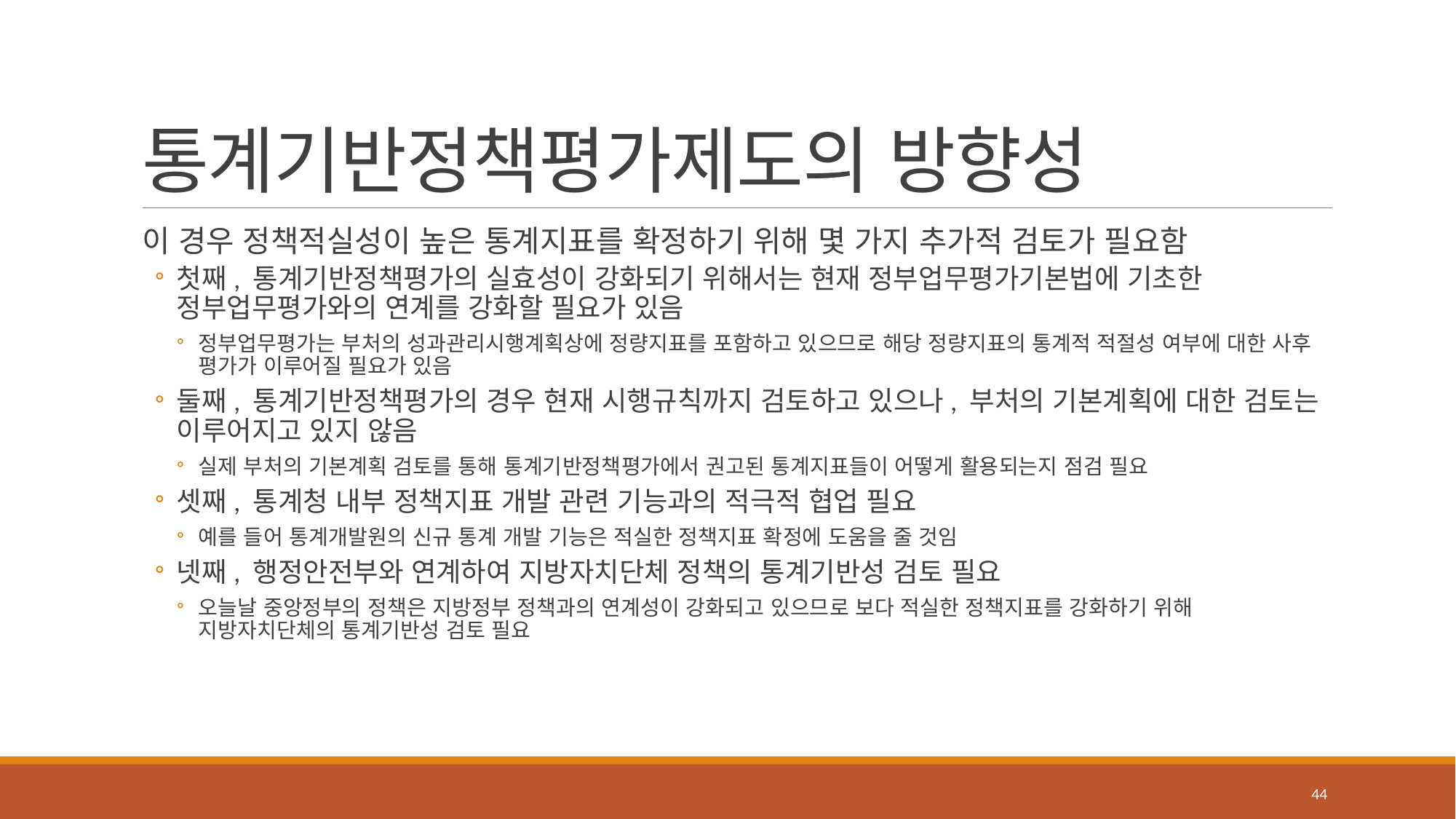

# 통계기반정책평가제도의 방향성
이 경우 정책적실성이 높은 통계지표를 확정하기 위해 몇 가지 추가적 검토가 필요함
첫째, 통계기반정책평가의 실효성이 강화되기 위해서는 현재 정부업무평가기본법에 기초한 정부업무평가와의 연계를 강화할 필요가 있음
정부업무평가는 부처의 성과관리시행계획상에 정량지표를 포함하고 있으므로 해당 정량지표의 통계적 적절성 여부에 대한 사후 평가가 이루어질 필요가 있음
둘째, 통계기반정책평가의 경우 현재 시행규칙까지 검토하고 있으나, 부처의 기본계획에 대한 검토는 이루어지고 있지 않음
실제 부처의 기본계획 검토를 통해 통계기반정책평가에서 권고된 통계지표들이 어떻게 활용되는지 점검 필요
셋째, 통계청 내부 정책지표 개발 관련 기능과의 적극적 협업 필요
예를 들어 통계개발원의 신규 통계 개발 기능은 적실한 정책지표 확정에 도움을 줄 것임
넷째, 행정안전부와 연계하여 지방자치단체 정책의 통계기반성 검토 필요
오늘날 중앙정부의 정책은 지방정부 정책과의 연계성이 강화되고 있으므로 보다 적실한 정책지표를 강화하기 위해 지방자치단체의 통계기반성 검토 필요
44